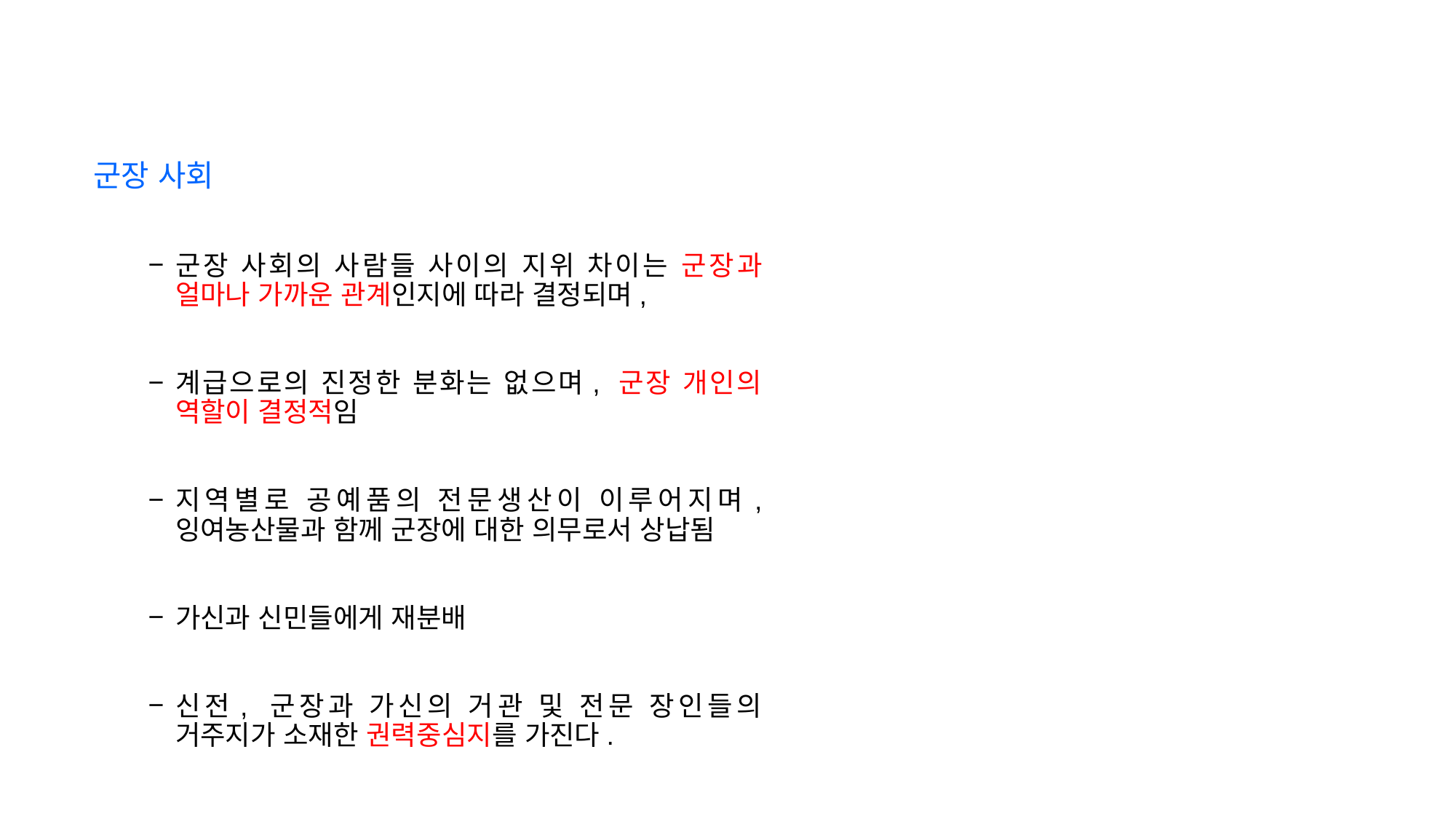

군장 사회

군장 사회의 사람들 사이의 지위 차이는 군장과 얼마나 가까운 관계인지에 따라 결정되며,

계급으로의 진정한 분화는 없으며, 군장 개인의 역할이 결정적임

지역별로 공예품의 전문생산이 이루어지며, 잉여농산물과 함께 군장에 대한 의무로서 상납됨

가신과 신민들에게 재분배

신전, 군장과 가신의 거관 및 전문 장인들의 거주지가 소재한 권력중심지를 가진다.